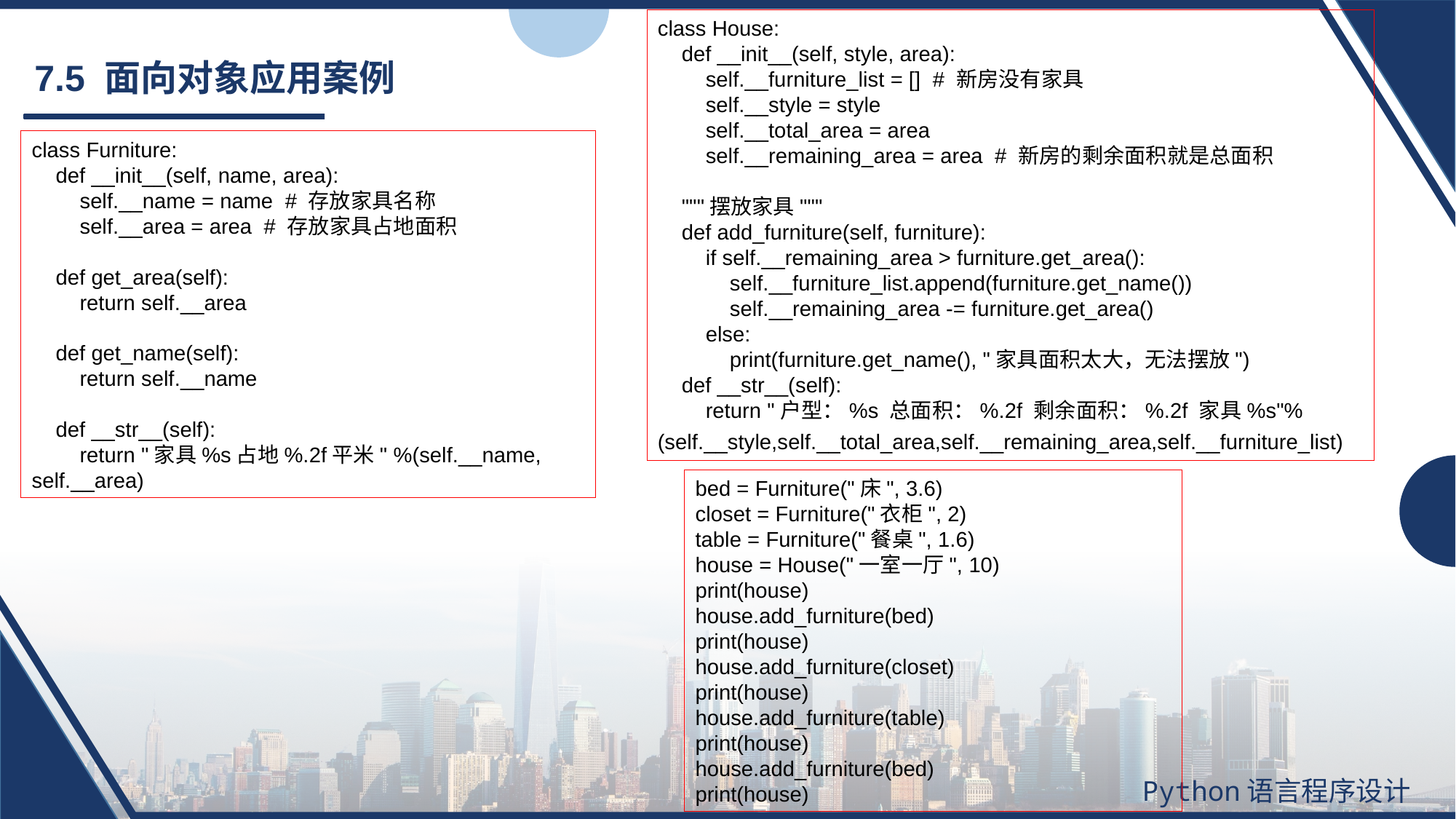

class House:
    def __init__(self, style, area):
        self.__furniture_list = []  # 新房没有家具
        self.__style = style
        self.__total_area = area
        self.__remaining_area = area  # 新房的剩余面积就是总面积

    """摆放家具"""
    def add_furniture(self, furniture):
        if self.__remaining_area > furniture.get_area():
            self.__furniture_list.append(furniture.get_name())
            self.__remaining_area -= furniture.get_area()
        else:
            print(furniture.get_name(), "家具面积太大，无法摆放")
    def __str__(self):
        return "户型：%s 总面积：%.2f 剩余面积：%.2f 家具%s"%(self.__style,self.__total_area,self.__remaining_area,self.__furniture_list)
# 7.5 面向对象应用案例
class Furniture:
    def __init__(self, name, area):
        self.__name = name  # 存放家具名称
        self.__area = area  # 存放家具占地面积

    def get_area(self):
        return self.__area

    def get_name(self):
        return self.__name

    def __str__(self):
        return "家具%s占地%.2f平米" %(self.__name, self.__area)
bed = Furniture("床", 3.6)
closet = Furniture("衣柜", 2)
table = Furniture("餐桌", 1.6)
house = House("一室一厅", 10)
print(house)
house.add_furniture(bed)
print(house)
house.add_furniture(closet)
print(house)
house.add_furniture(table)
print(house)
house.add_furniture(bed)
print(house)